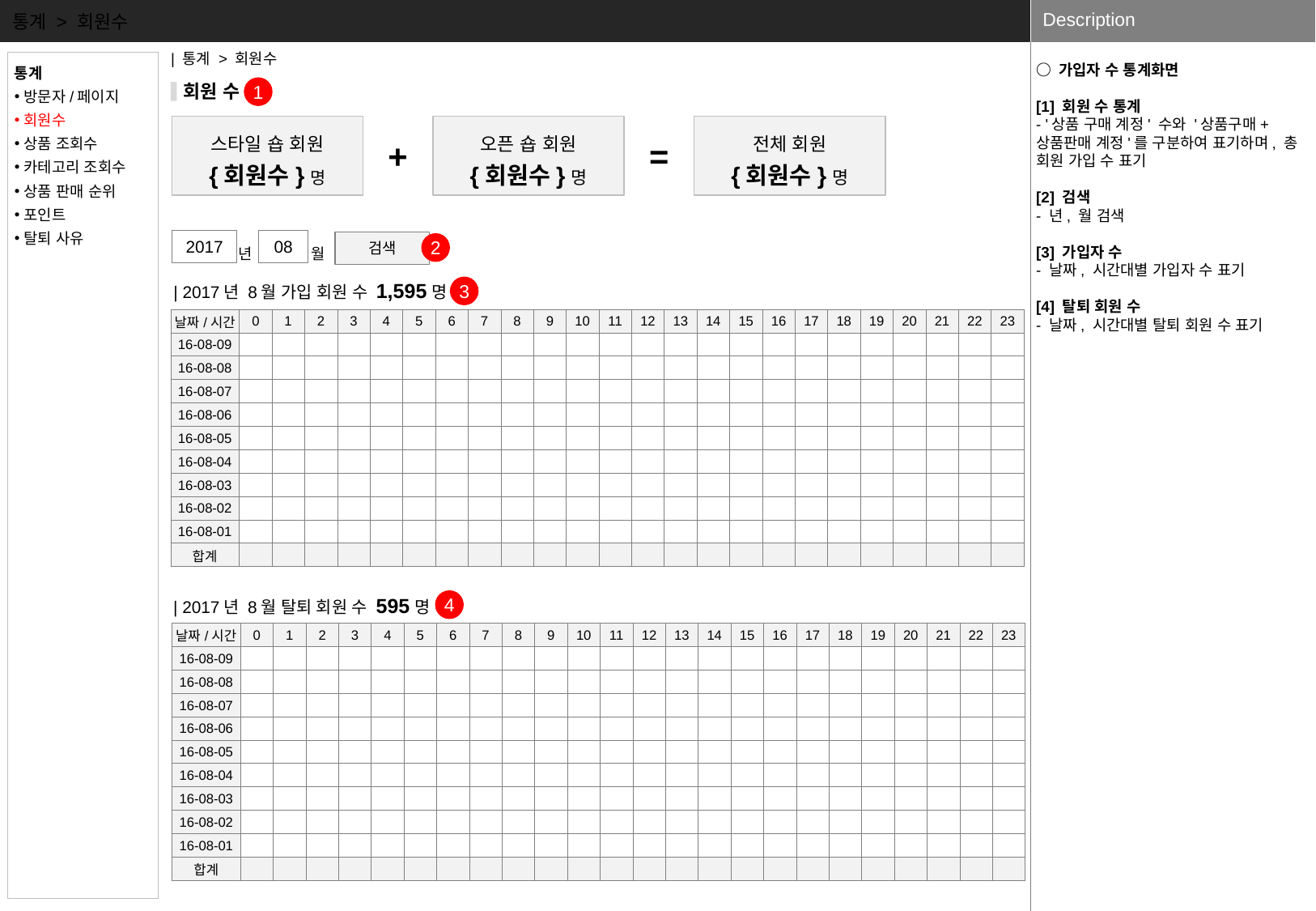

통계 > 회원수

○ 가입자 수 통계화면

[1] 회원 수 통계
- '상품 구매 계정' 수와 '상품구매+상품판매 계정'를 구분하여 표기하며, 총 회원 가입 수 표기

[2] 검색
- 년, 월 검색

[3] 가입자 수
- 날짜, 시간대별 가입자 수 표기

[4] 탈퇴 회원 수
- 날짜, 시간대별 탈퇴 회원 수 표기
| 통계 > 회원수
통계
방문자/페이지
회원수
상품 조회수
카테고리 조회수
상품 판매 순위
포인트
탈퇴 사유
1
회원 수

스타일 숍 회원
{회원수}명
오픈 숍 회원
{회원수}명
전체 회원
{회원수}명
+
=
2017
08
검색
2
년
월
3
| 2017년 8월 가입 회원 수 1,595명
| 날짜/시간 | 0 | 1 | 2 | 3 | 4 | 5 | 6 | 7 | 8 | 9 | 10 | 11 | 12 | 13 | 14 | 15 | 16 | 17 | 18 | 19 | 20 | 21 | 22 | 23 |
| --- | --- | --- | --- | --- | --- | --- | --- | --- | --- | --- | --- | --- | --- | --- | --- | --- | --- | --- | --- | --- | --- | --- | --- | --- |
| 16-08-09 |  |  |  |  |  |  |  |  |  |  |  |  |  |  |  |  |  |  |  |  |  |  |  |  |
| 16-08-08 |  |  |  |  |  |  |  |  |  |  |  |  |  |  |  |  |  |  |  |  |  |  |  |  |
| 16-08-07 |  |  |  |  |  |  |  |  |  |  |  |  |  |  |  |  |  |  |  |  |  |  |  |  |
| 16-08-06 |  |  |  |  |  |  |  |  |  |  |  |  |  |  |  |  |  |  |  |  |  |  |  |  |
| 16-08-05 |  |  |  |  |  |  |  |  |  |  |  |  |  |  |  |  |  |  |  |  |  |  |  |  |
| 16-08-04 |  |  |  |  |  |  |  |  |  |  |  |  |  |  |  |  |  |  |  |  |  |  |  |  |
| 16-08-03 |  |  |  |  |  |  |  |  |  |  |  |  |  |  |  |  |  |  |  |  |  |  |  |  |
| 16-08-02 |  |  |  |  |  |  |  |  |  |  |  |  |  |  |  |  |  |  |  |  |  |  |  |  |
| 16-08-01 |  |  |  |  |  |  |  |  |  |  |  |  |  |  |  |  |  |  |  |  |  |  |  |  |
| 합계 |  |  |  |  |  |  |  |  |  |  |  |  |  |  |  |  |  |  |  |  |  |  |  |  |
4
| 2017년 8월 탈퇴 회원 수 595명
| 날짜/시간 | 0 | 1 | 2 | 3 | 4 | 5 | 6 | 7 | 8 | 9 | 10 | 11 | 12 | 13 | 14 | 15 | 16 | 17 | 18 | 19 | 20 | 21 | 22 | 23 |
| --- | --- | --- | --- | --- | --- | --- | --- | --- | --- | --- | --- | --- | --- | --- | --- | --- | --- | --- | --- | --- | --- | --- | --- | --- |
| 16-08-09 |  |  |  |  |  |  |  |  |  |  |  |  |  |  |  |  |  |  |  |  |  |  |  |  |
| 16-08-08 |  |  |  |  |  |  |  |  |  |  |  |  |  |  |  |  |  |  |  |  |  |  |  |  |
| 16-08-07 |  |  |  |  |  |  |  |  |  |  |  |  |  |  |  |  |  |  |  |  |  |  |  |  |
| 16-08-06 |  |  |  |  |  |  |  |  |  |  |  |  |  |  |  |  |  |  |  |  |  |  |  |  |
| 16-08-05 |  |  |  |  |  |  |  |  |  |  |  |  |  |  |  |  |  |  |  |  |  |  |  |  |
| 16-08-04 |  |  |  |  |  |  |  |  |  |  |  |  |  |  |  |  |  |  |  |  |  |  |  |  |
| 16-08-03 |  |  |  |  |  |  |  |  |  |  |  |  |  |  |  |  |  |  |  |  |  |  |  |  |
| 16-08-02 |  |  |  |  |  |  |  |  |  |  |  |  |  |  |  |  |  |  |  |  |  |  |  |  |
| 16-08-01 |  |  |  |  |  |  |  |  |  |  |  |  |  |  |  |  |  |  |  |  |  |  |  |  |
| 합계 |  |  |  |  |  |  |  |  |  |  |  |  |  |  |  |  |  |  |  |  |  |  |  |  |